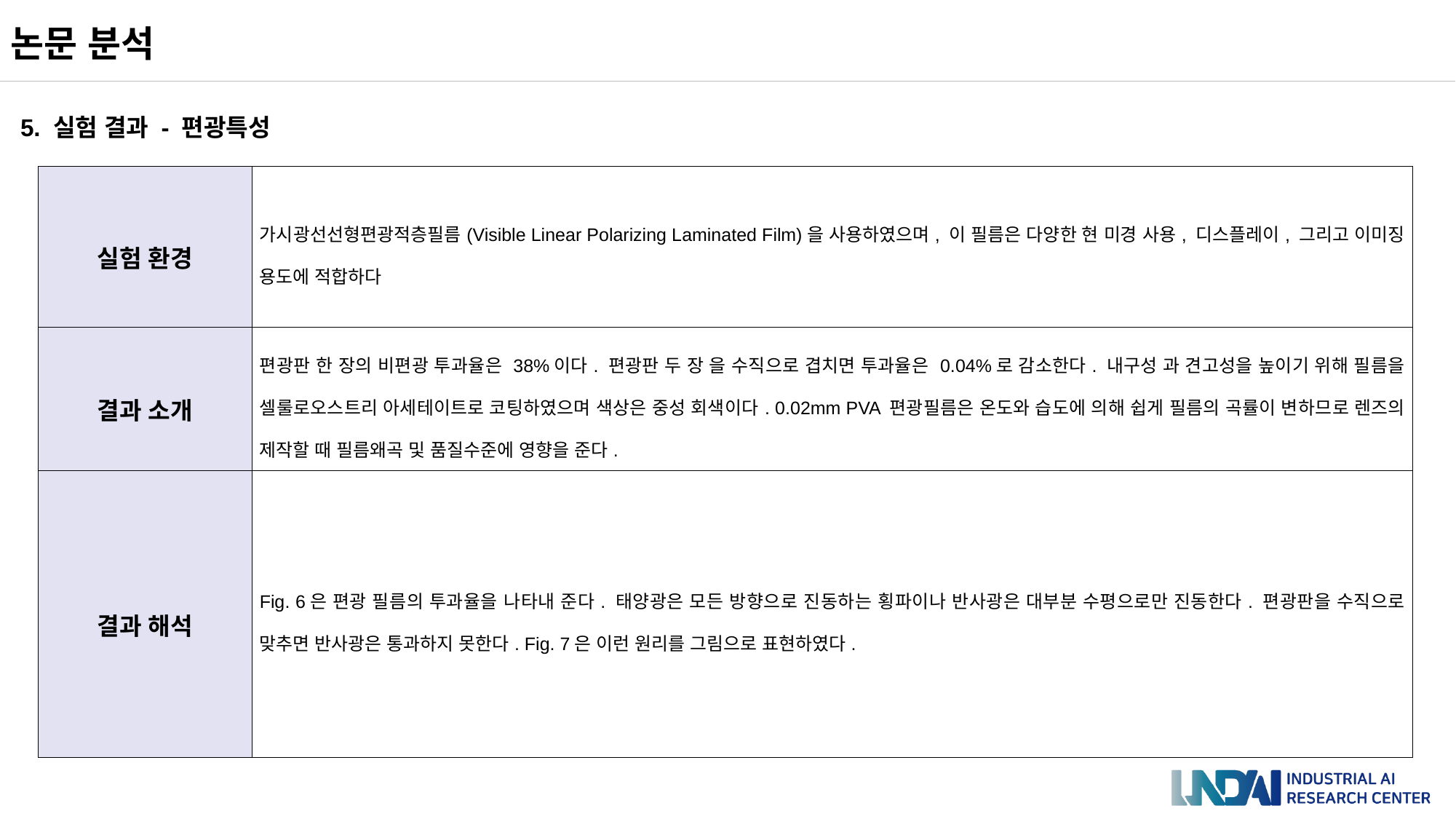

논문 분석
5. 실험 결과 - 편광특성
| 실험 환경 | 가시광선선형편광적층필름(Visible Linear Polarizing Laminated Film)을 사용하였으며, 이 필름은 다양한 현 미경 사용, 디스플레이, 그리고 이미징 용도에 적합하다 |
| --- | --- |
| 결과 소개 | 편광판 한 장의 비편광 투과율은 38%이다. 편광판 두 장 을 수직으로 겹치면 투과율은 0.04%로 감소한다. 내구성 과 견고성을 높이기 위해 필름을 셀룰로오스트리 아세테이트로 코팅하였으며 색상은 중성 회색이다. 0.02mm PVA 편광필름은 온도와 습도에 의해 쉽게 필름의 곡률이 변하므로 렌즈의 제작할 때 필름왜곡 및 품질수준에 영향을 준다. |
| 결과 해석 | Fig. 6은 편광 필름의 투과율을 나타내 준다. 태양광은 모든 방향으로 진동하는 횡파이나 반사광은 대부분 수평으로만 진동한다. 편광판을 수직으로 맞추면 반사광은 통과하지 못한다. Fig. 7은 이런 원리를 그림으로 표현하였다. |